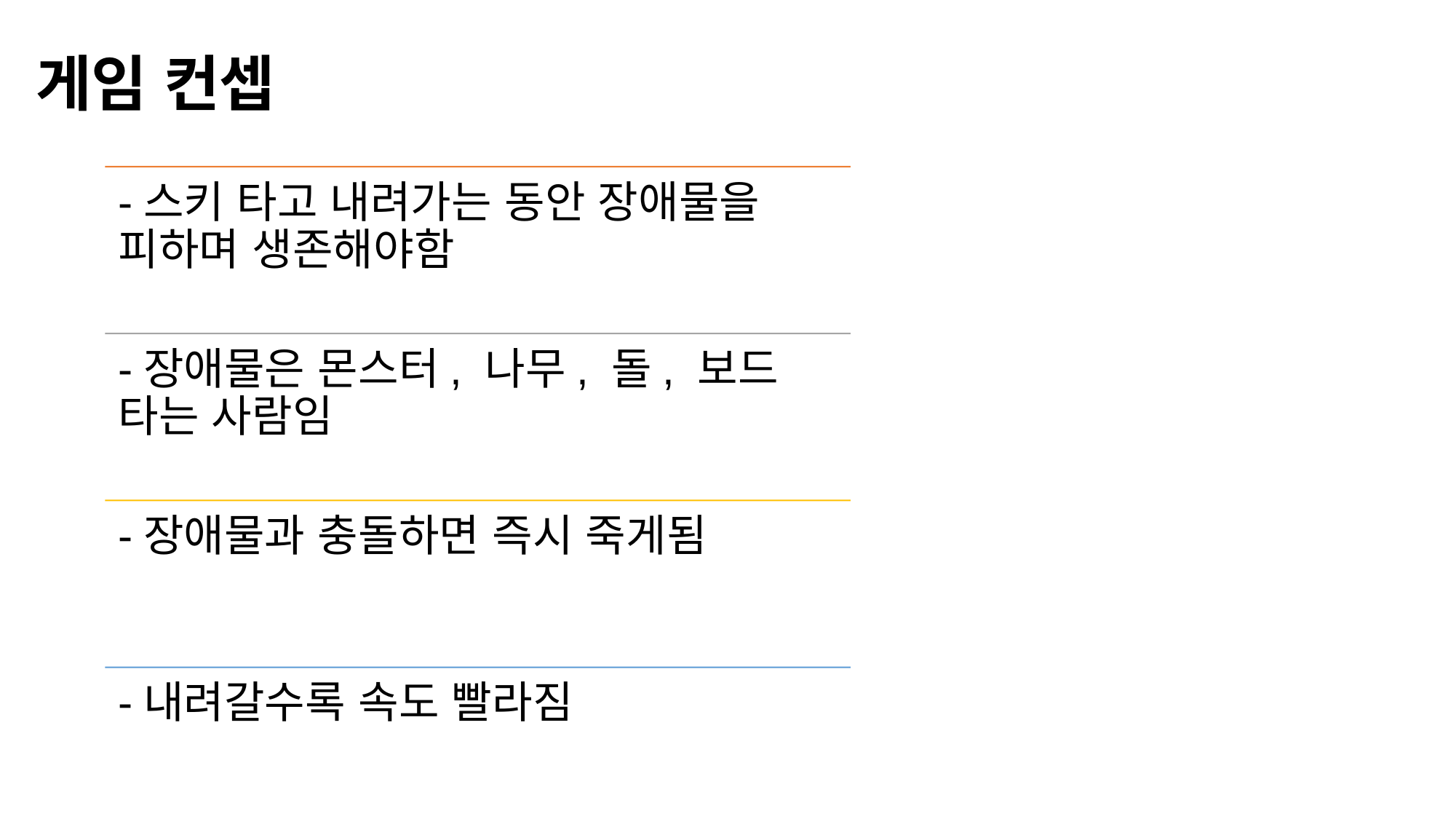

게임 컨셉

-스키 타고 내려가는 동안 장애물을 피하며 생존해야함
-장애물은 몬스터, 나무, 돌, 보드 타는 사람임
-장애물과 충돌하면 즉시 죽게됨
-내려갈수록 속도 빨라짐